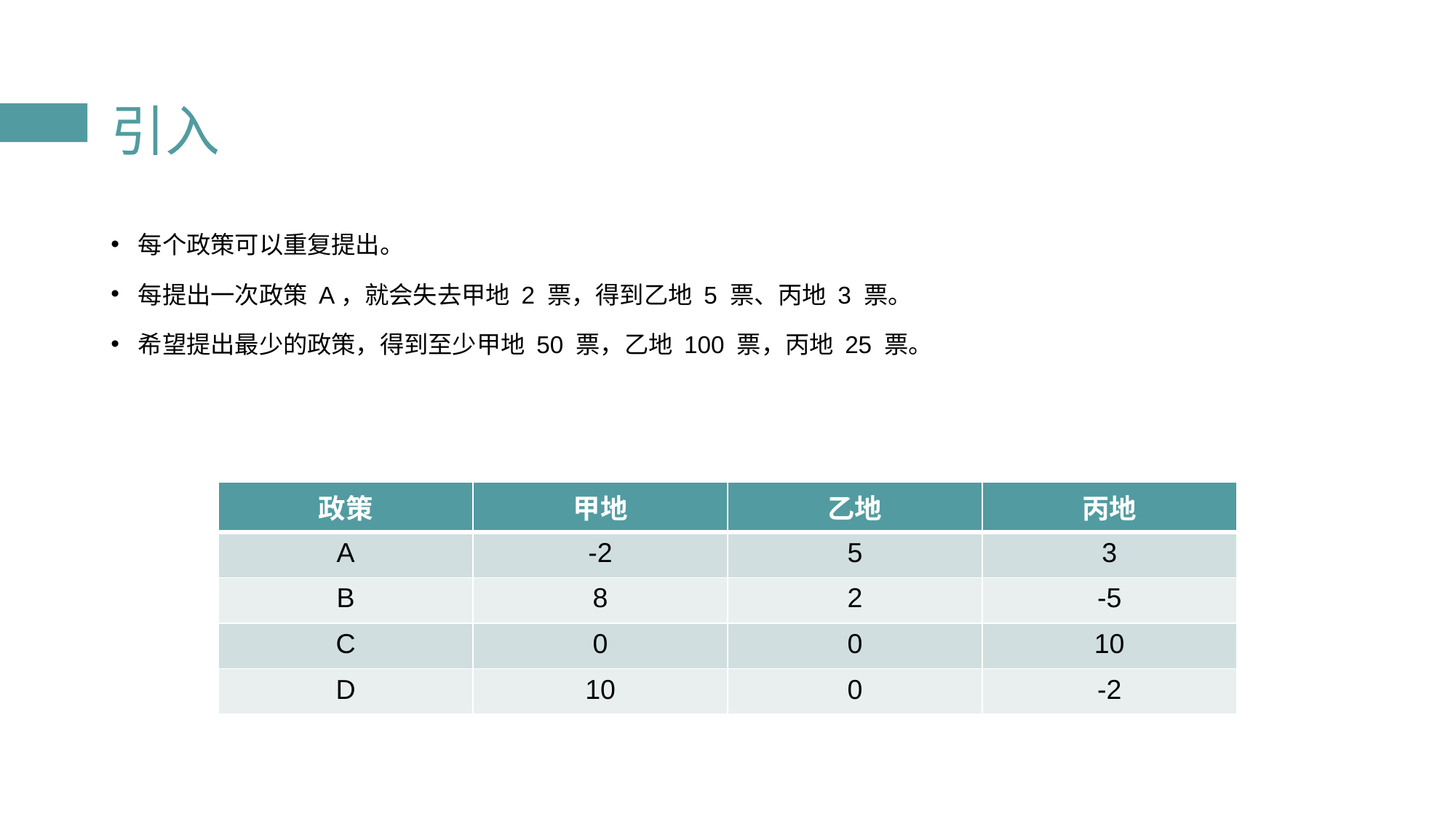

# 引入
每个政策可以重复提出。
每提出一次政策 A，就会失去甲地 2 票，得到乙地 5 票、丙地 3 票。
希望提出最少的政策，得到至少甲地 50 票，乙地 100 票，丙地 25 票。

| 政策 | 甲地 | 乙地 | 丙地 |
| --- | --- | --- | --- |
| A | -2 | 5 | 3 |
| B | 8 | 2 | -5 |
| C | 0 | 0 | 10 |
| D | 10 | 0 | -2 |